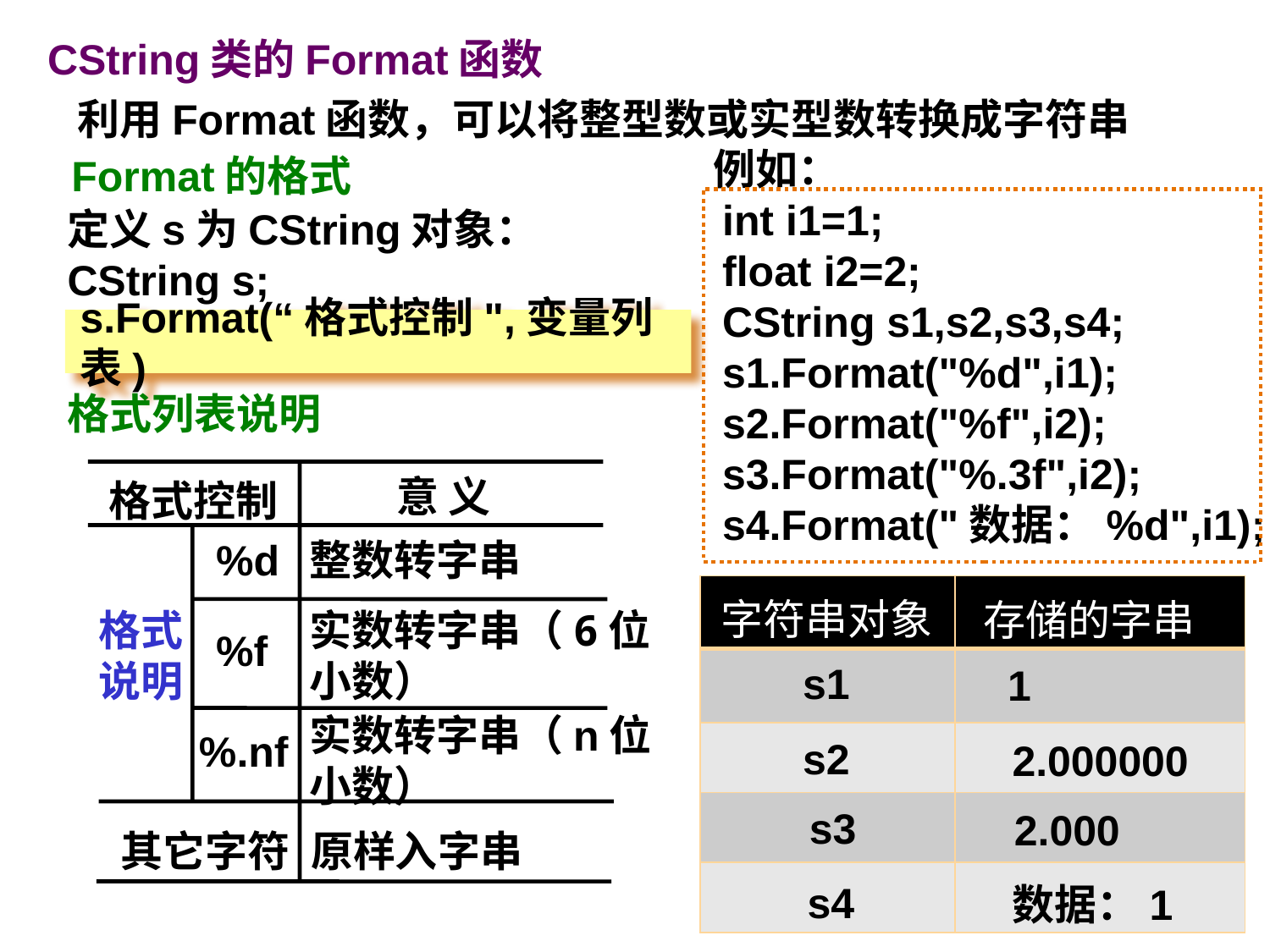

CString类的Format函数
利用Format函数，可以将整型数或实型数转换成字符串
   例如：
    int i1=1;
    float i2=2;
    CString s1,s2,s3,s4;
    s1.Format("%d",i1);
    s2.Format("%f",i2);
    s3.Format("%.3f",i2);
    s4.Format("数据：%d",i1);
Format的格式

定义s为CString对象：
CString s;
s.Format(“格式控制",变量列表)
格式列表说明

意 义
格式控制

%d
整数转字串
字符串对象
存储的字串
|  |  |
| --- | --- |
|  |  |
|  |  |
|  |  |
|  |  |
实数转字串（6位小数）

格式说明
%f
s1
1
实数转字串（n位小数）

%.nf
s2
2.000000
s3
2.000

原样入字串
其它字符
s4
数据：1